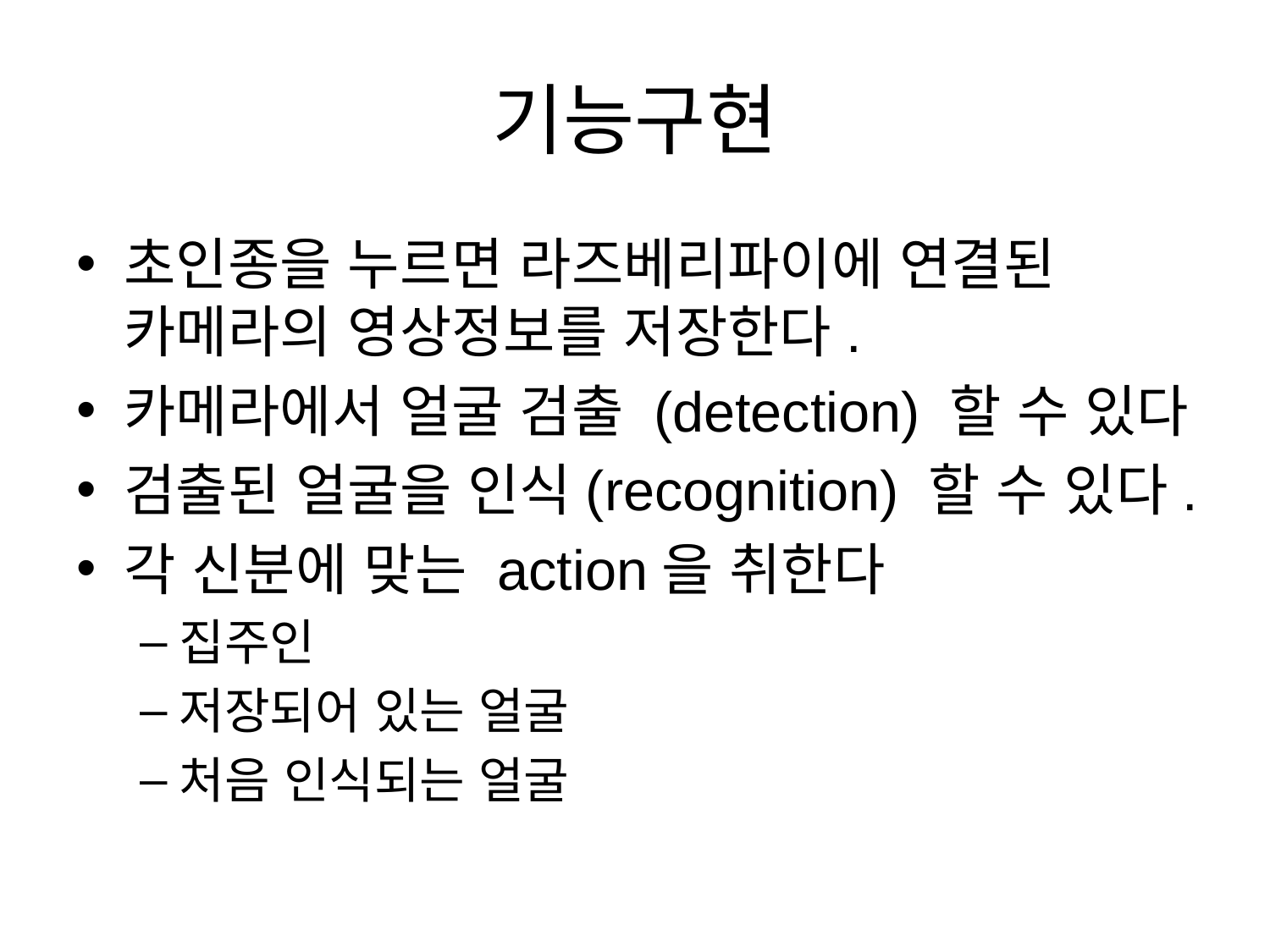

# 기능구현
초인종을 누르면 라즈베리파이에 연결된 카메라의 영상정보를 저장한다.
카메라에서 얼굴 검출 (detection) 할 수 있다
검출된 얼굴을 인식(recognition) 할 수 있다.
각 신분에 맞는 action을 취한다
집주인
저장되어 있는 얼굴
처음 인식되는 얼굴